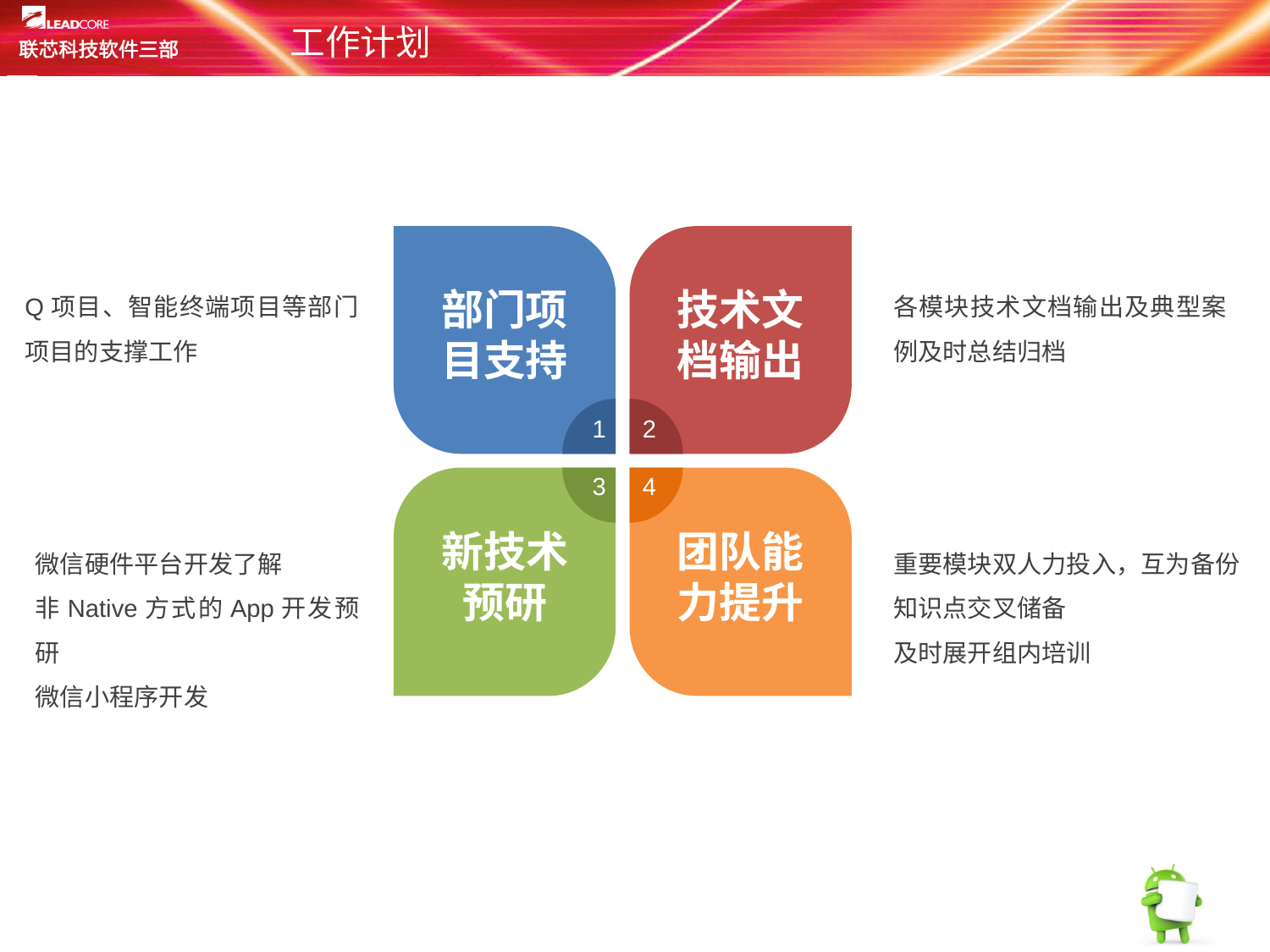

# 工作计划

Q项目、智能终端项目等部门项目的支撑工作
部门项目支持
技术文档输出
各模块技术文档输出及典型案例及时总结归档

1
2

3
4
新技术预研
团队能力提升
微信硬件平台开发了解
非Native方式的App开发预研
微信小程序开发

重要模块双人力投入，互为备份
知识点交叉储备
及时展开组内培训